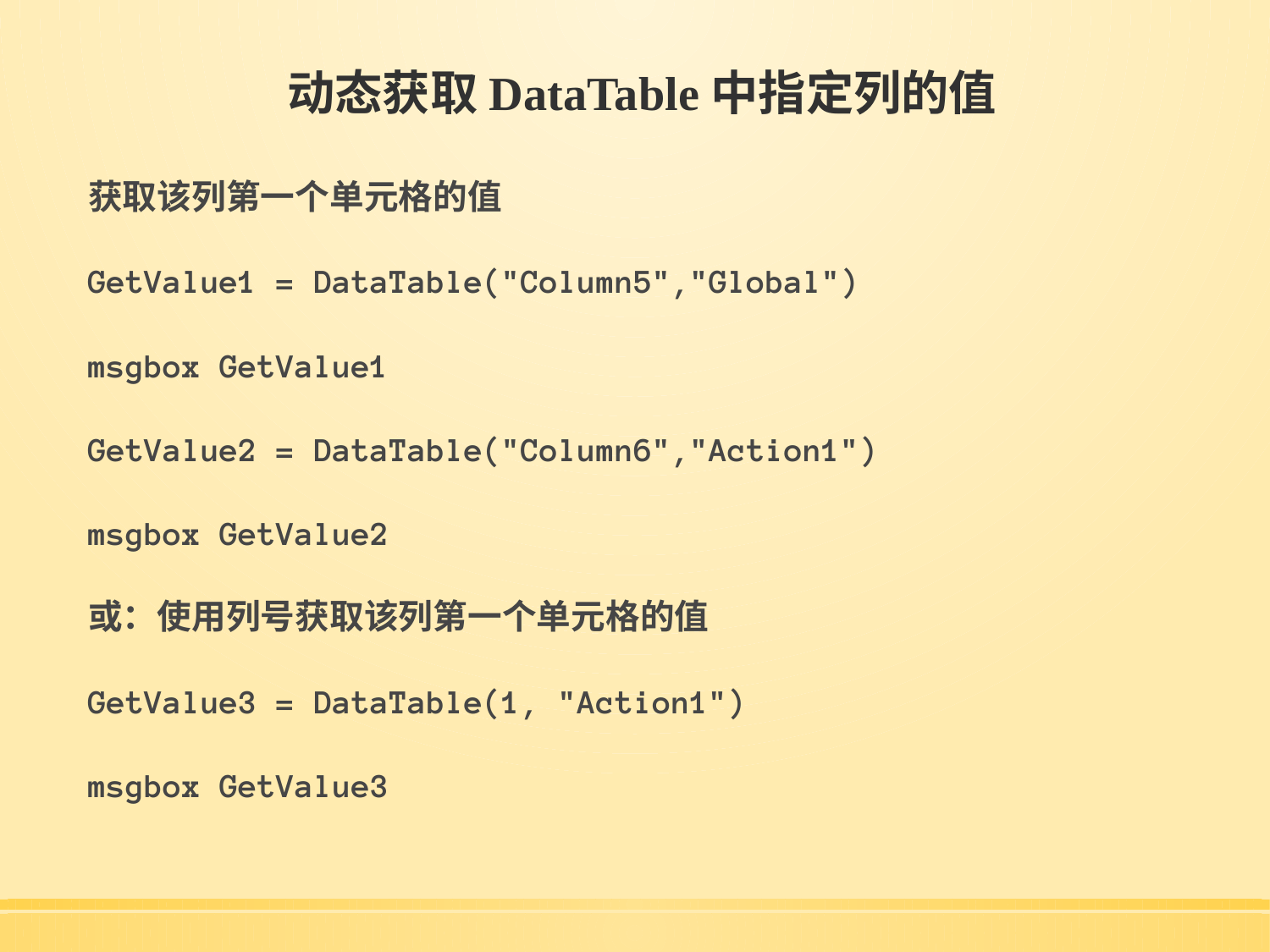

# 动态获取DataTable中指定列的值
获取该列第一个单元格的值
GetValue1 = DataTable("Column5","Global")
msgbox GetValue1
GetValue2 = DataTable("Column6","Action1")
msgbox GetValue2
或：使用列号获取该列第一个单元格的值
GetValue3 = DataTable(1, "Action1")
msgbox GetValue3